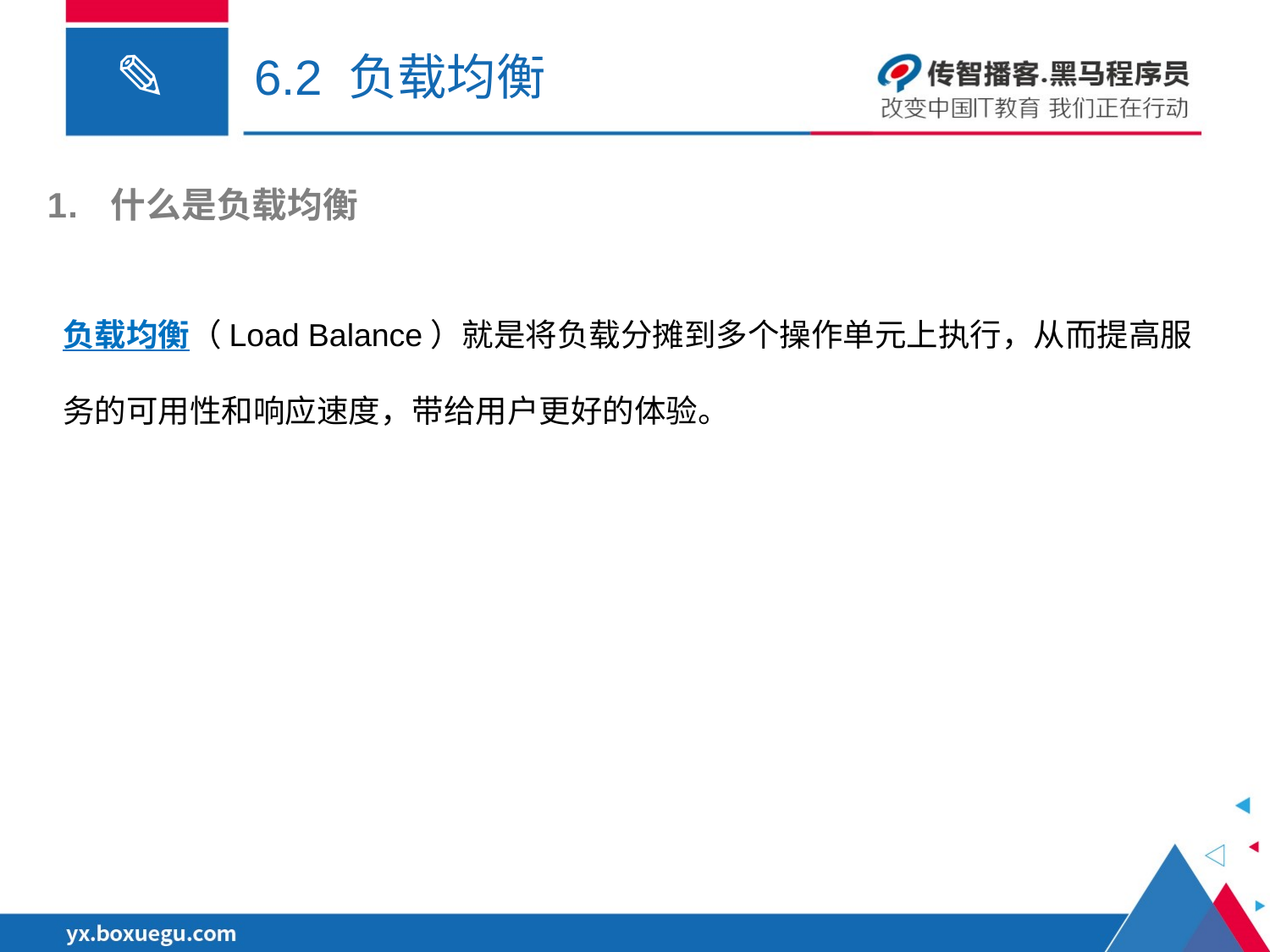

# 6.2 负载均衡
什么是负载均衡
负载均衡（Load Balance）就是将负载分摊到多个操作单元上执行，从而提高服务的可用性和响应速度，带给用户更好的体验。